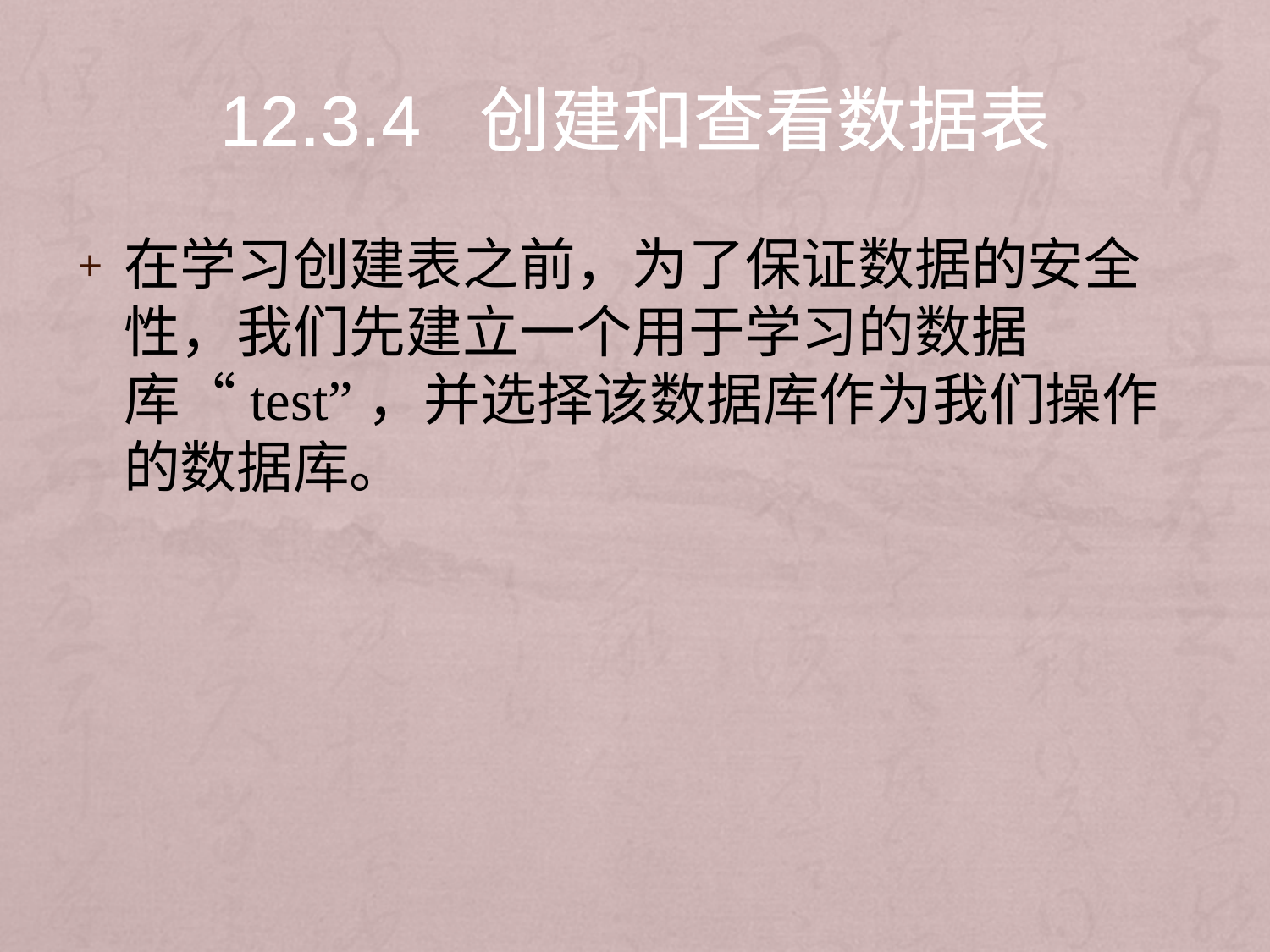

# 12.3.4  创建和查看数据表
在学习创建表之前，为了保证数据的安全性，我们先建立一个用于学习的数据库“test”，并选择该数据库作为我们操作的数据库。